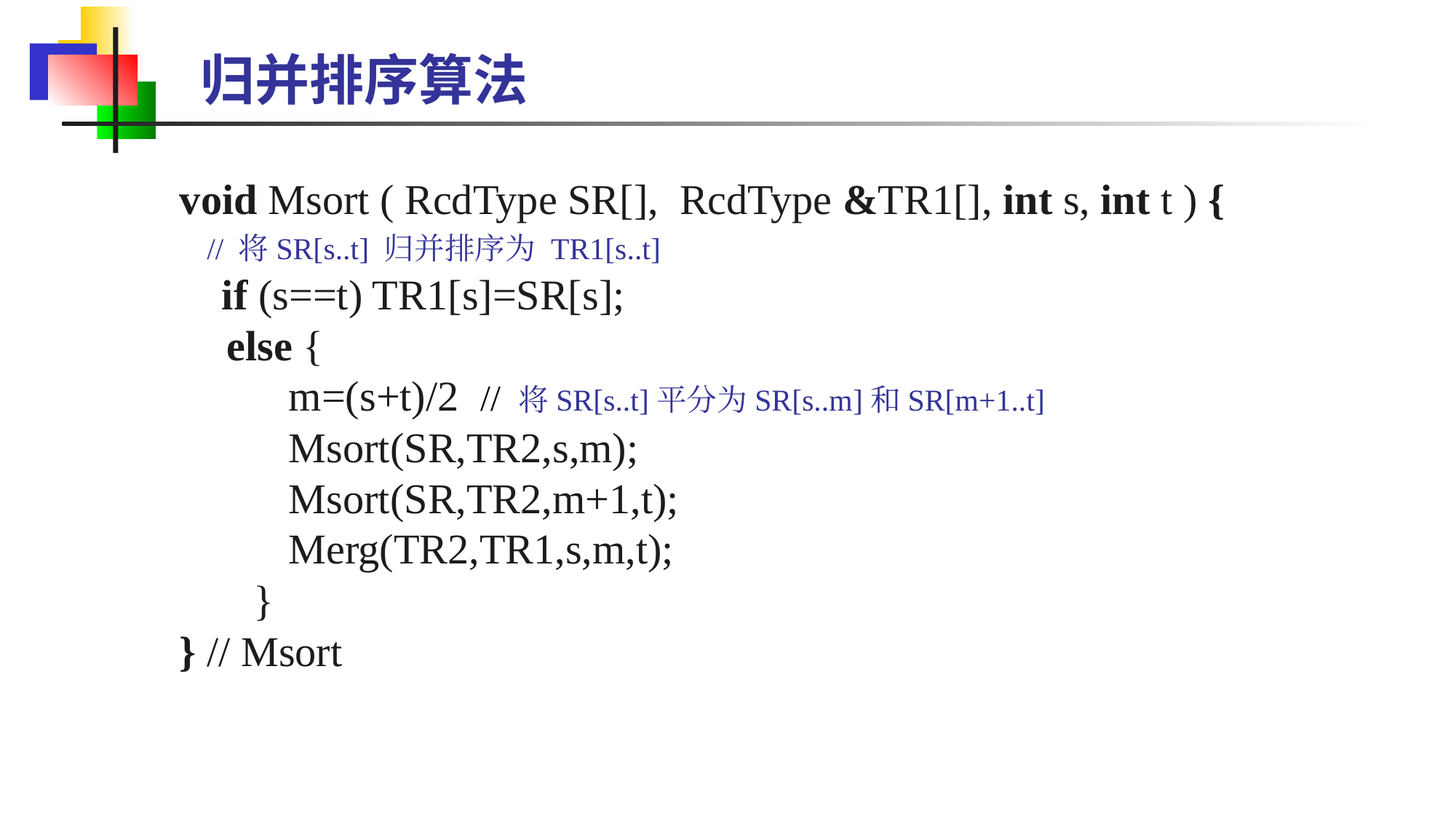

归并排序算法
void Msort ( RcdType SR[],  RcdType &TR1[], int s, int t ) {
   // 将SR[s..t] 归并排序为 TR1[s..t]
    if (s==t) TR1[s]=SR[s];
    else {
        	m=(s+t)/2  // 将SR[s..t]平分为SR[s..m]和SR[m+1..t]
	Msort(SR,TR2,s,m);
	Msort(SR,TR2,m+1,t);
	Merg(TR2,TR1,s,m,t);
       }
} // Msort